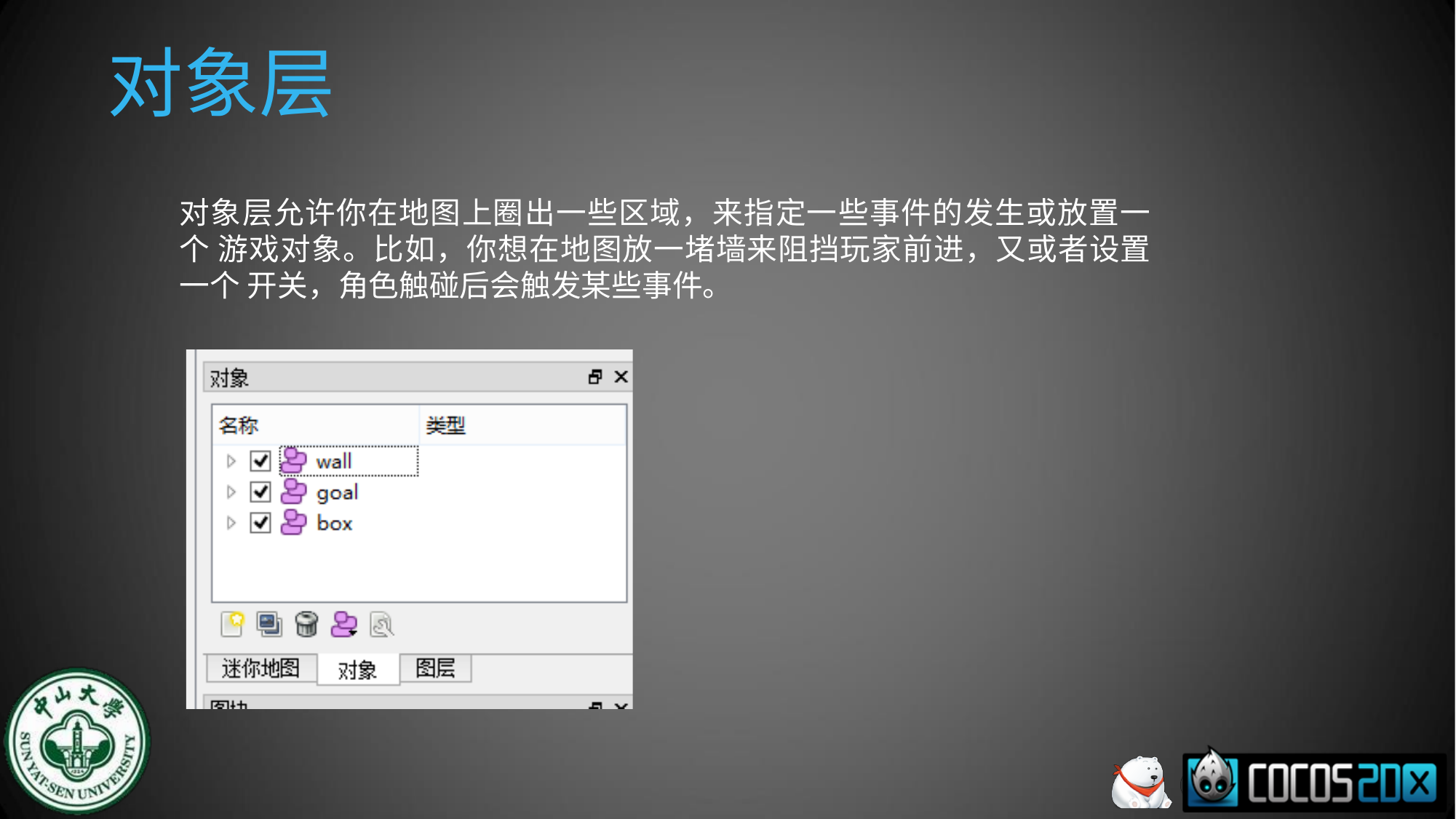

对象层
对象层允许你在地图上圈出一些区域，来指定一些事件的发生或放置一个 游戏对象。比如，你想在地图放一堵墙来阻挡玩家前进，又或者设置一个 开关，角色触碰后会触发某些事件。